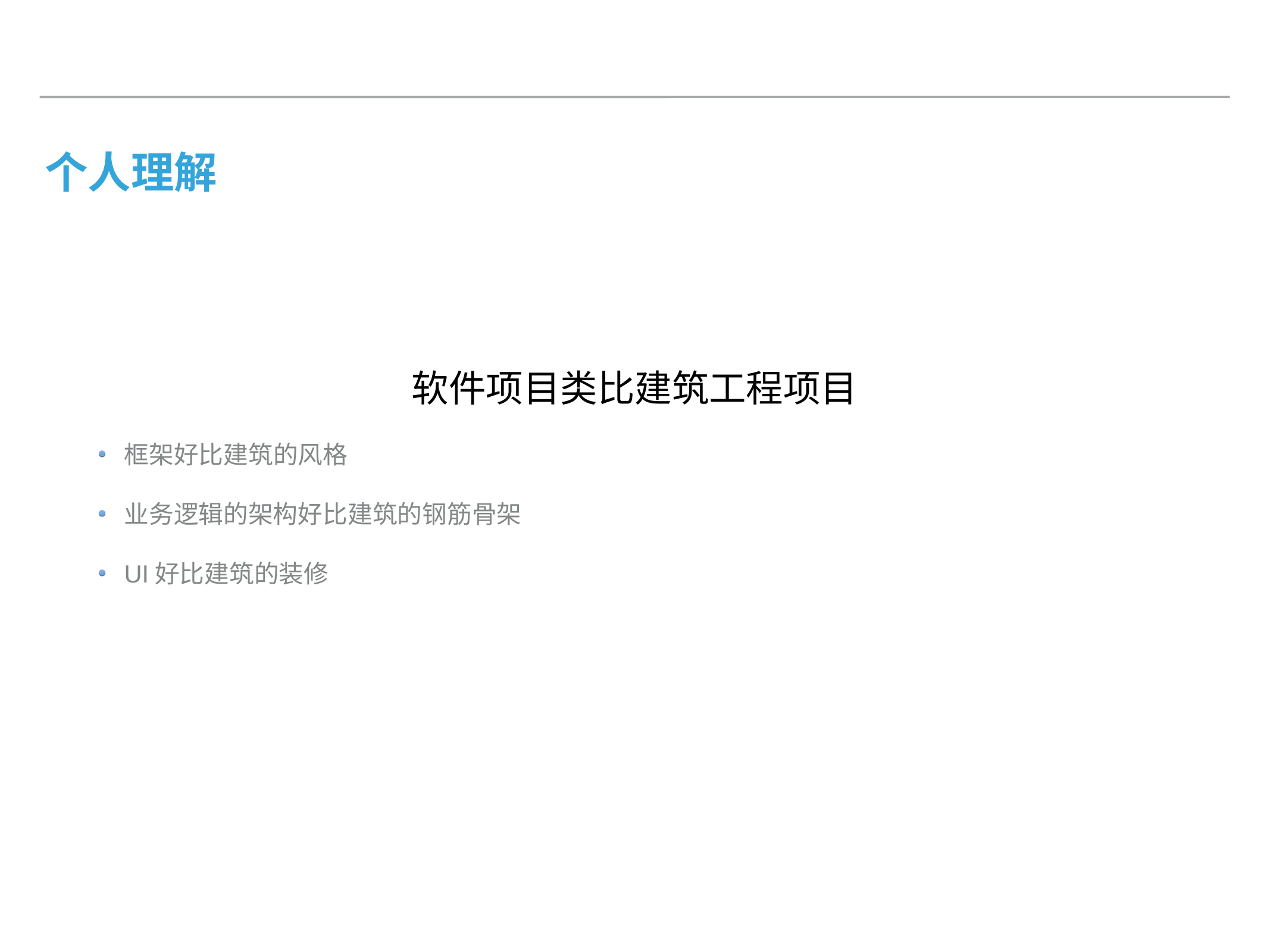

# 个人理解
软件项目类比建筑工程项目
框架好比建筑的风格
业务逻辑的架构好比建筑的钢筋骨架
UI好比建筑的装修